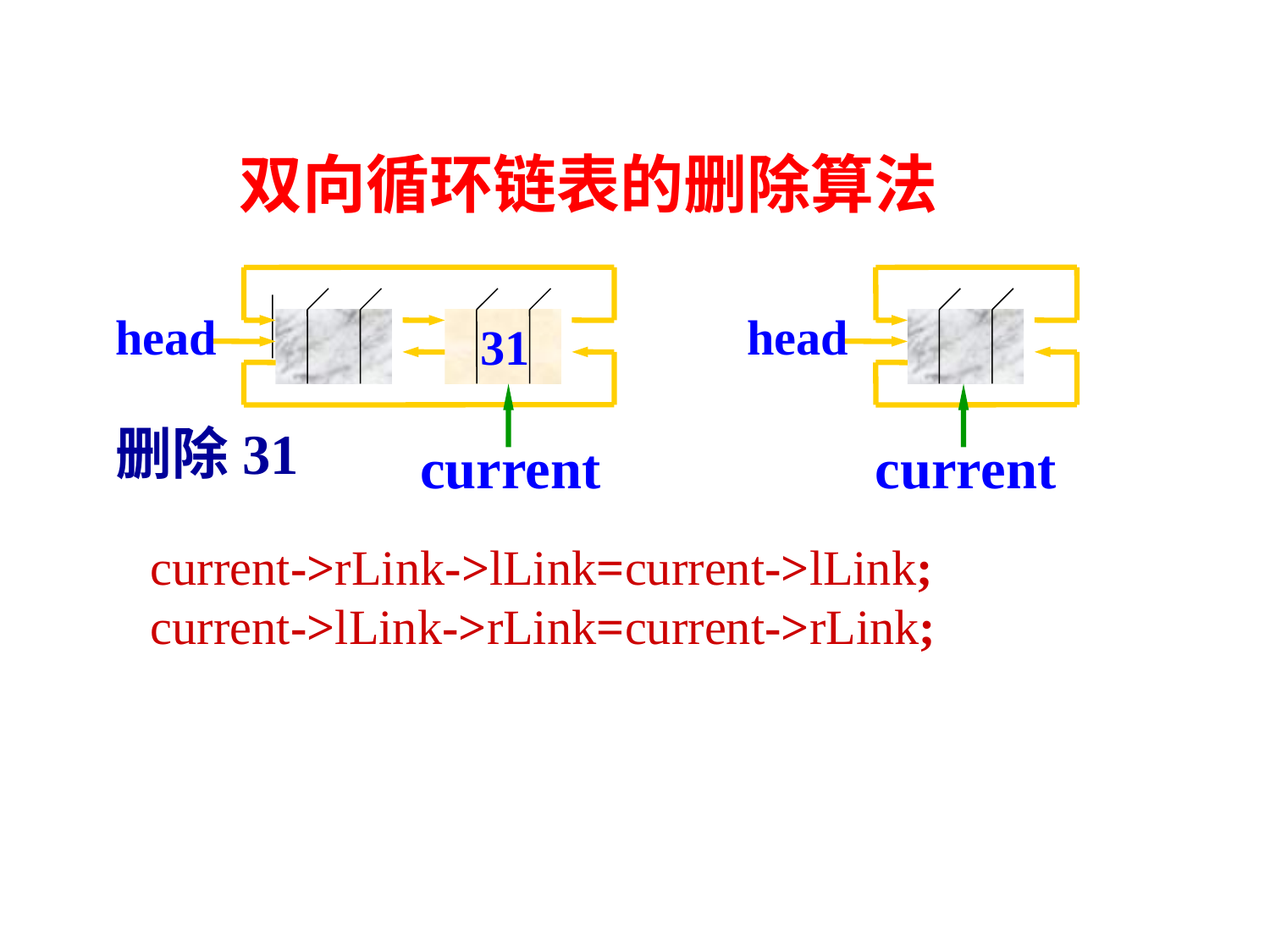

双向循环链表的删除算法

head
head

31

删除31
current
current
current->rLink->lLink=current->lLink;        current->lLink->rLink=current->rLink;
191